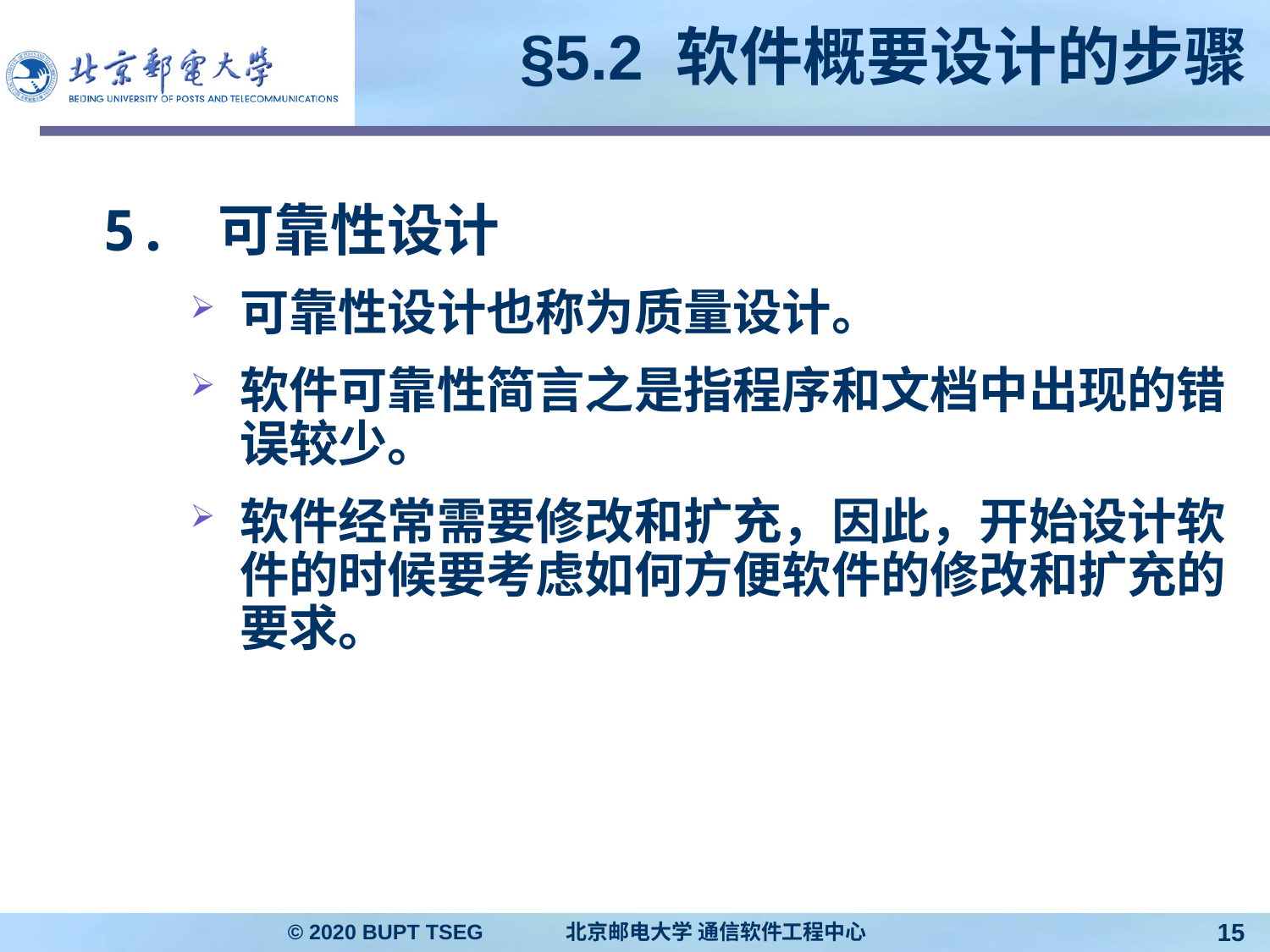

# §5.2 软件概要设计的步骤
5. 可靠性设计
可靠性设计也称为质量设计。
软件可靠性简言之是指程序和文档中出现的错误较少。
软件经常需要修改和扩充，因此，开始设计软件的时候要考虑如何方便软件的修改和扩充的要求。
© 2020 BUPT TSEG             北京邮电大学 通信软件工程中心